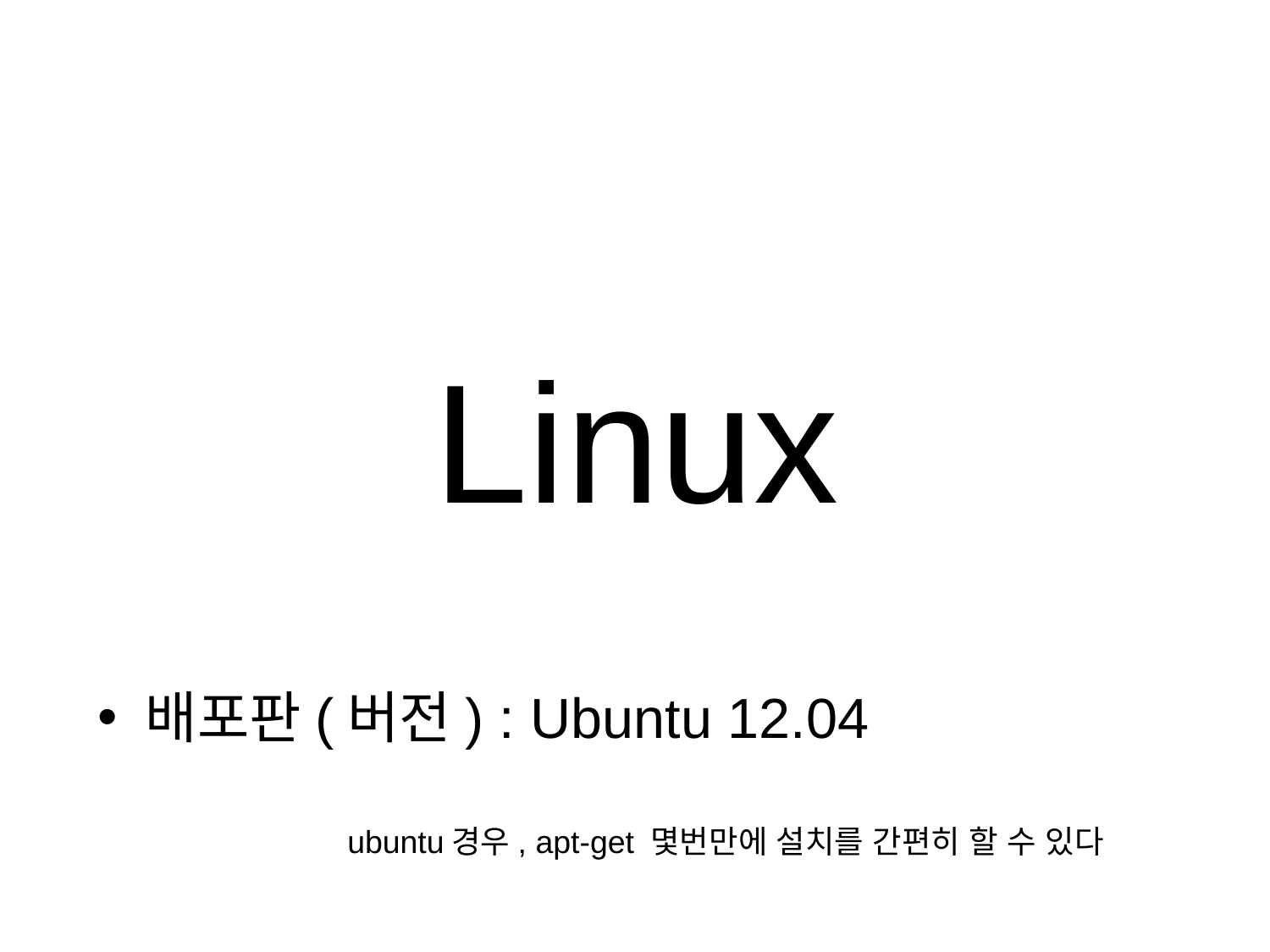

# Linux
배포판(버전) : Ubuntu 12.04
ubuntu경우, apt-get 몇번만에 설치를 간편히 할 수 있다